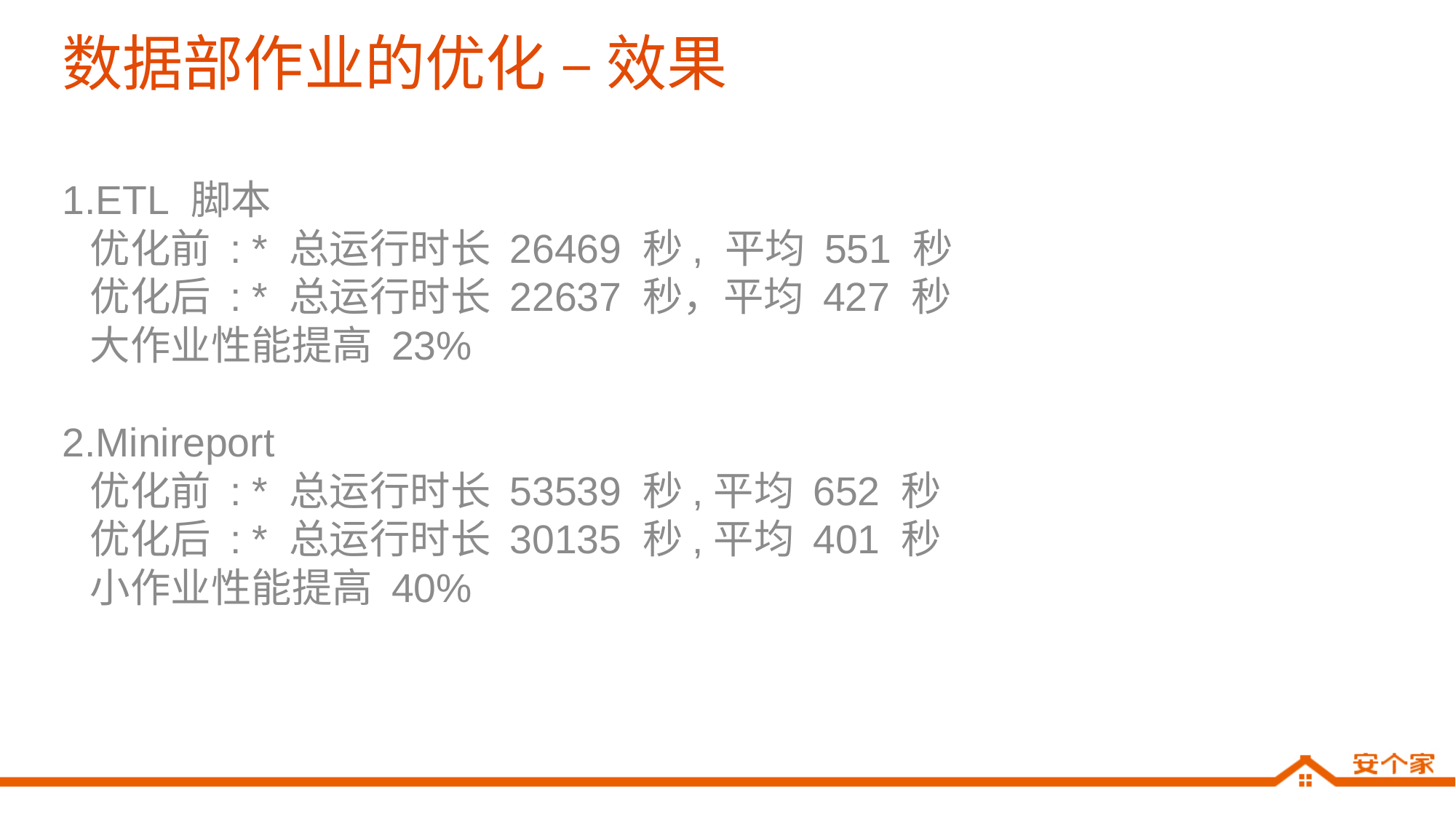

# 数据部作业的优化 – 效果
1.ETL 脚本
  优化前 : * 总运行时长 26469 秒, 平均 551 秒
  优化后 : * 总运行时长 22637 秒，平均 427 秒
  大作业性能提高 23%

2.Minireport
  优化前 : * 总运行时长 53539 秒,平均 652 秒
  优化后 : * 总运行时长 30135 秒,平均 401 秒
  小作业性能提高 40%